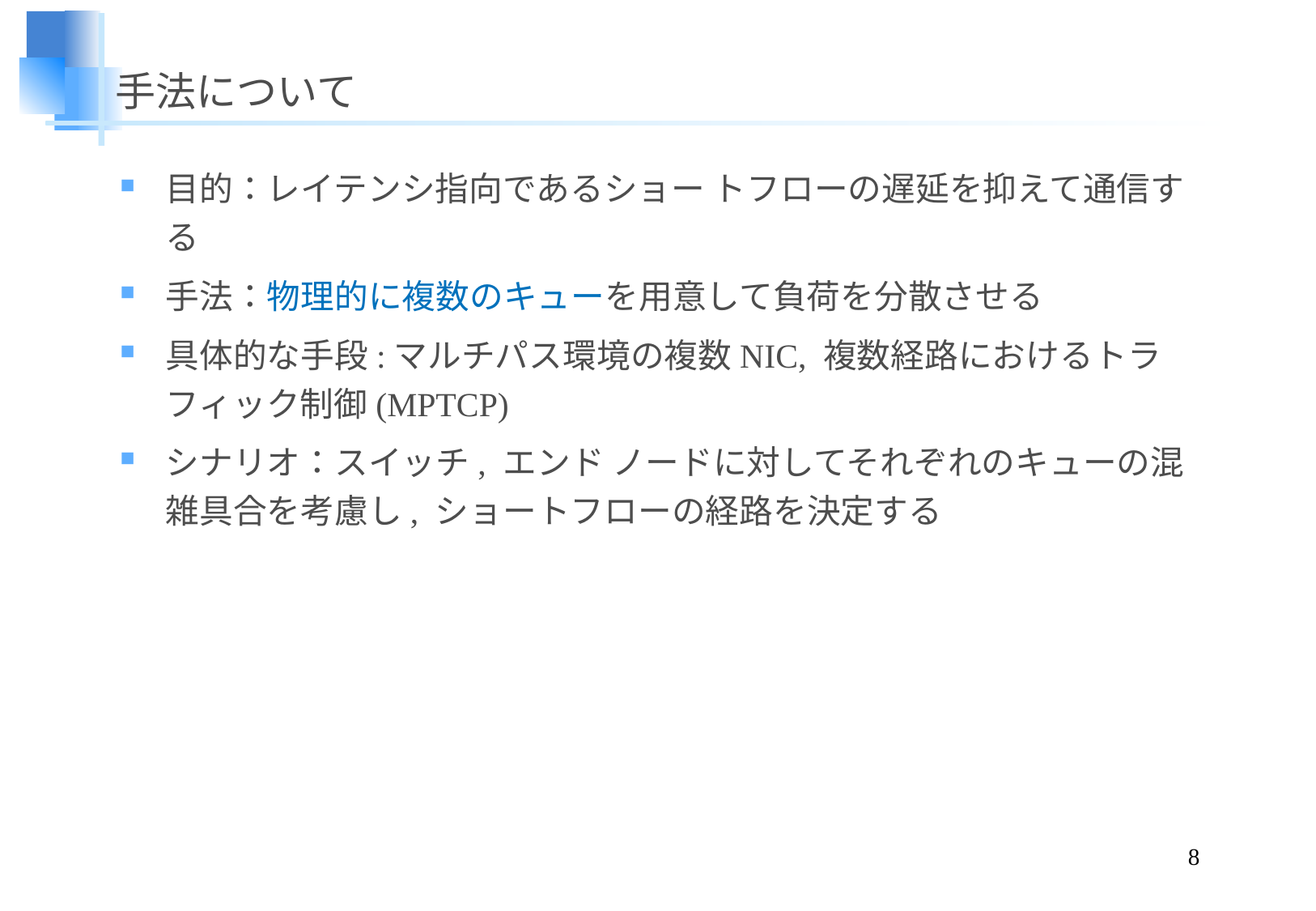

# 手法について
目的：レイテンシ指向であるショー トフローの遅延を抑えて通信する
手法：物理的に複数のキューを用意して負荷を分散させる
具体的な手段:マルチパス環境の複数NIC, 複数経路におけるトラフィック制御(MPTCP)
シナリオ：スイッチ, エンド ノードに対してそれぞれのキューの混雑具合を考慮し, ショートフローの経路を決定する

8